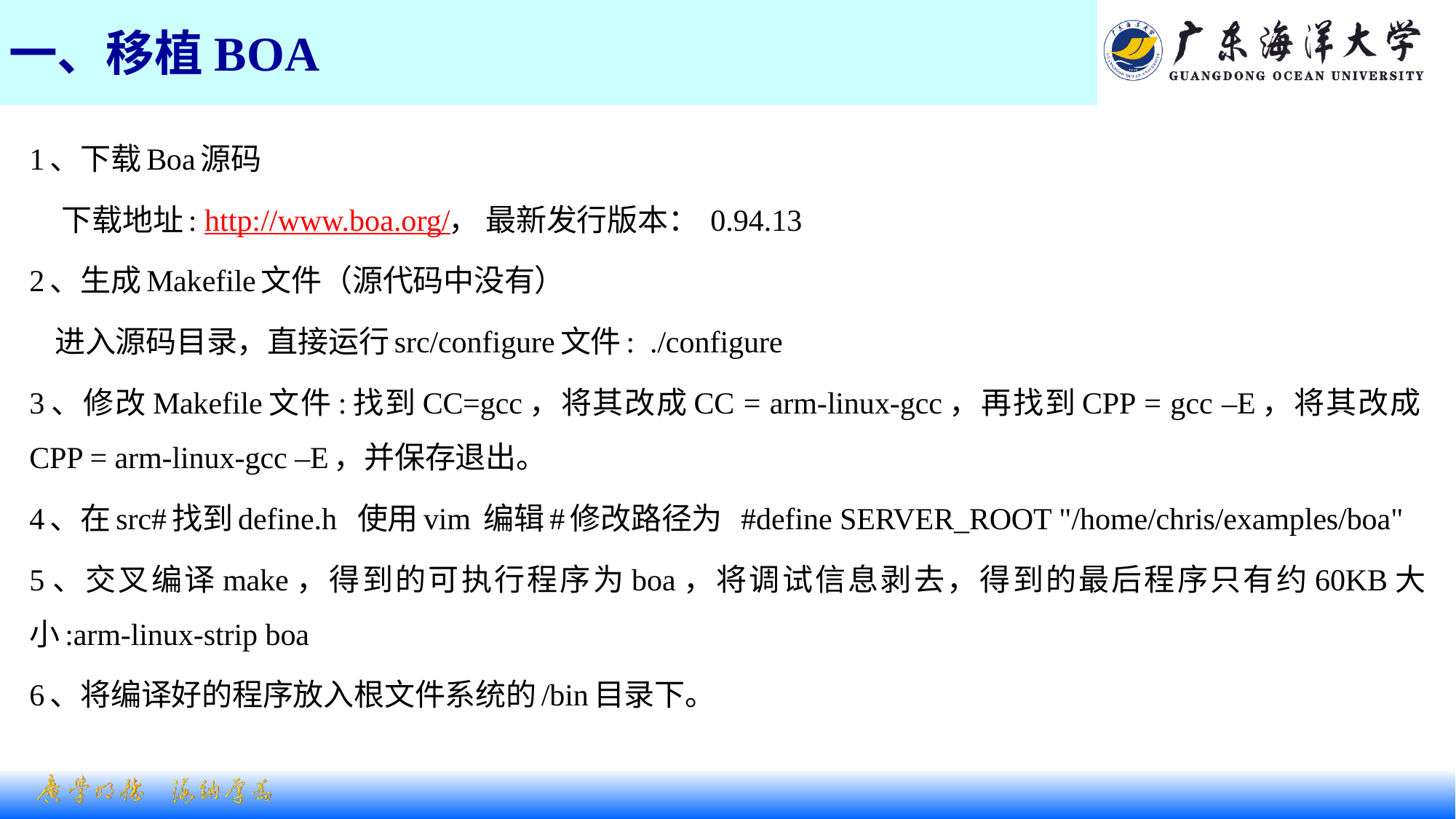

# 一、移植BOA
1、下载Boa源码
    下载地址: http://www.boa.org/， 最新发行版本： 0.94.13
2、生成Makefile文件（源代码中没有）
   进入源码目录，直接运行src/configure文件:  ./configure
3、修改Makefile文件:找到CC=gcc，将其改成CC = arm-linux-gcc，再找到CPP = gcc –E，将其改成CPP = arm-linux-gcc –E，并保存退出。
4、在src#找到define.h  使用vim 编辑#修改路径为  #define SERVER_ROOT "/home/chris/examples/boa"
5、交叉编译make，得到的可执行程序为boa，将调试信息剥去，得到的最后程序只有约60KB大小:arm-linux-strip boa
6、将编译好的程序放入根文件系统的/bin目录下。